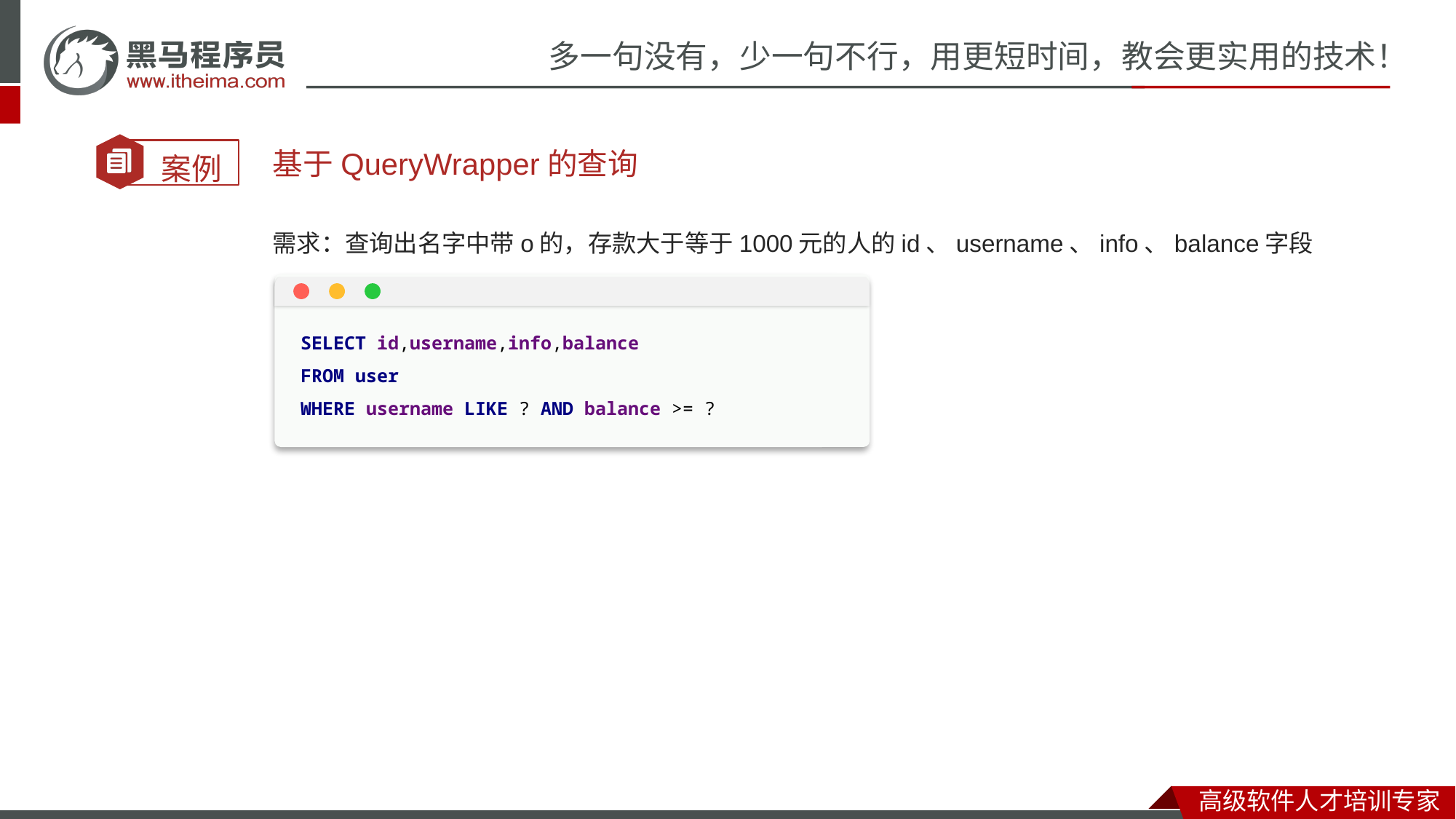

基于QueryWrapper的查询
需求：查询出名字中带o的，存款大于等于1000元的人的id、username、info、balance字段

SELECT id,username,info,balance
FROM user
WHERE username LIKE ? AND balance >= ?